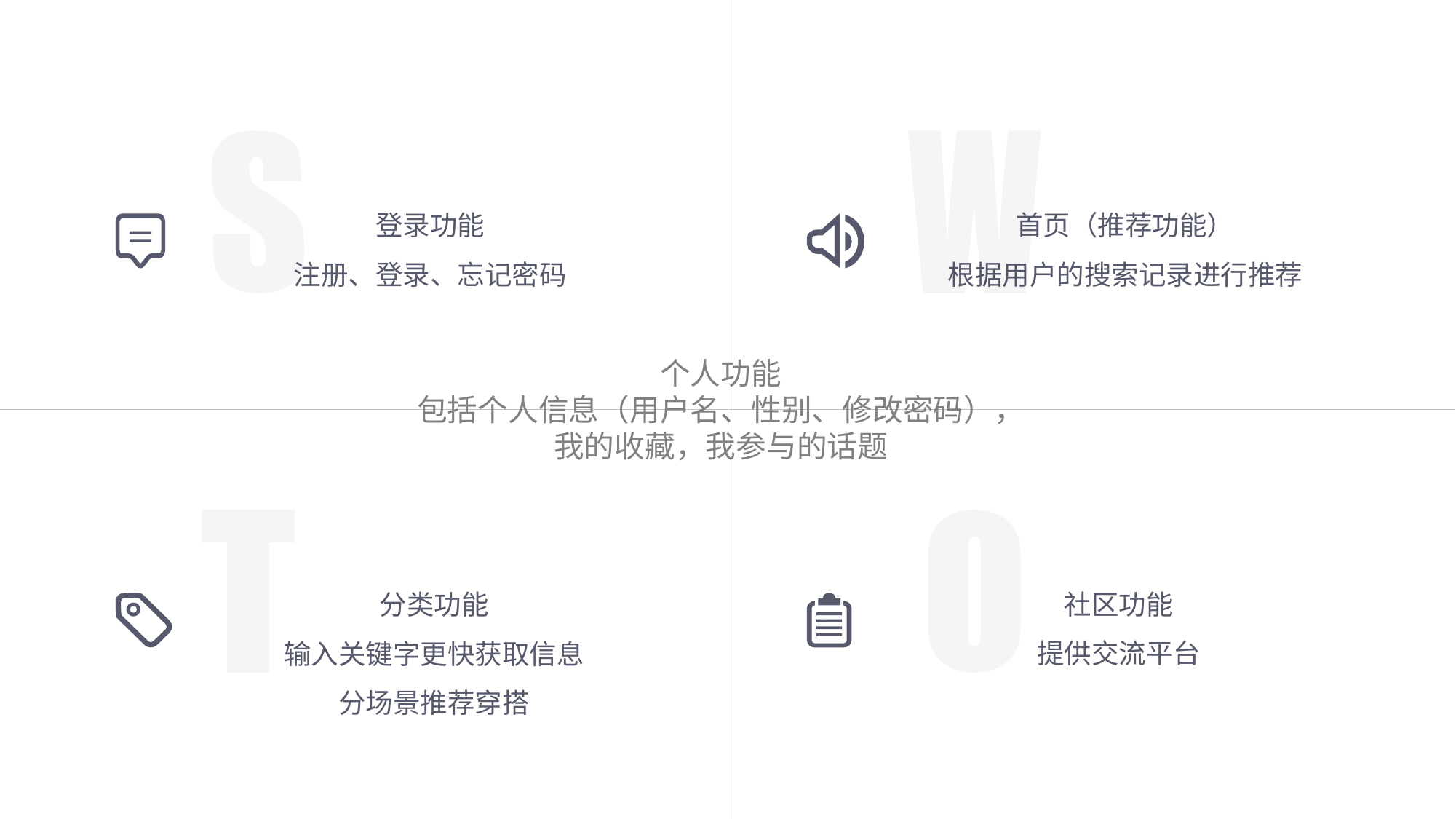

登录功能
注册、登录、忘记密码

首页（推荐功能）
根据用户的搜索记录进行推荐

个人功能
包括个人信息（用户名、性别、修改密码），
我的收藏，我参与的话题

分类功能
输入关键字更快获取信息
分场景推荐穿搭

社区功能
提供交流平台